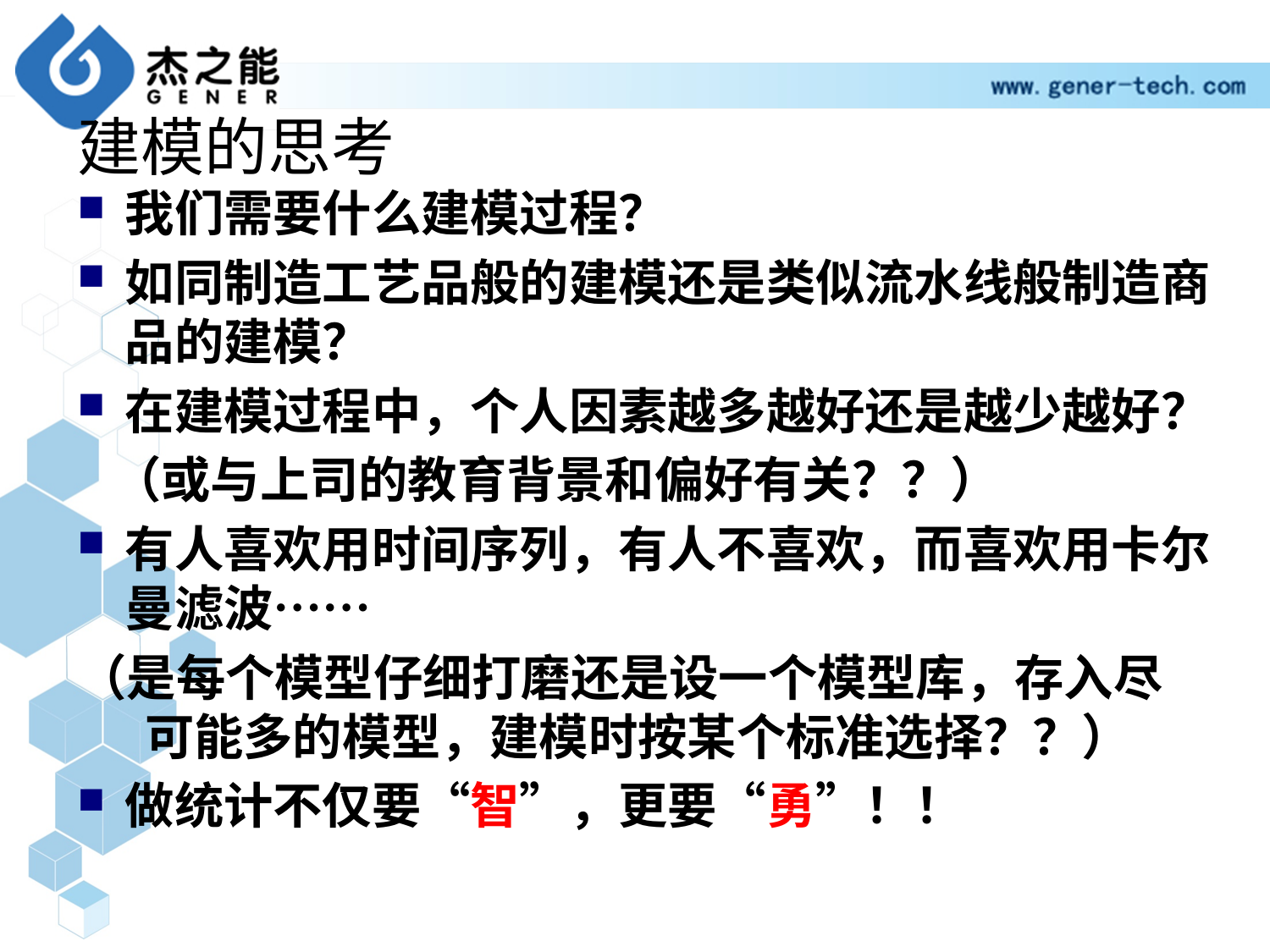

# 建模的思考
我们需要什么建模过程？
如同制造工艺品般的建模还是类似流水线般制造商品的建模？
在建模过程中，个人因素越多越好还是越少越好？
  （或与上司的教育背景和偏好有关？？）
有人喜欢用时间序列，有人不喜欢，而喜欢用卡尔曼滤波……
（是每个模型仔细打磨还是设一个模型库，存入尽            可能多的模型，建模时按某个标准选择？？）
做统计不仅要“智”，更要“勇”！！